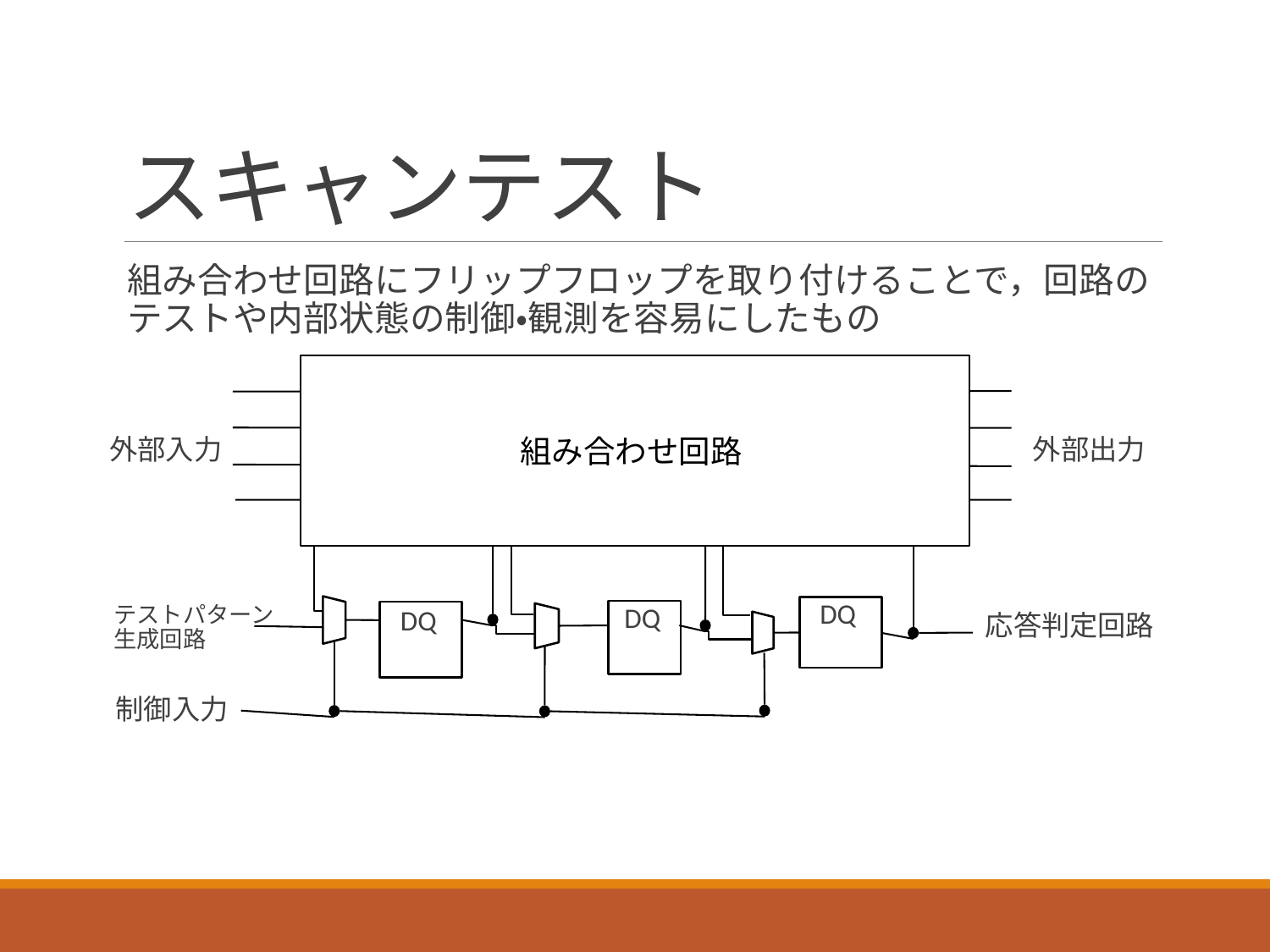

# スキャンテスト
組み合わせ回路にフリップフロップを取り付けることで，回路のテストや内部状態の制御・観測を容易にしたもの
組み合わせ回路
外部入力
外部出力
DQ
テストパターン
生成回路

DQ

DQ

応答判定回路

制御入力